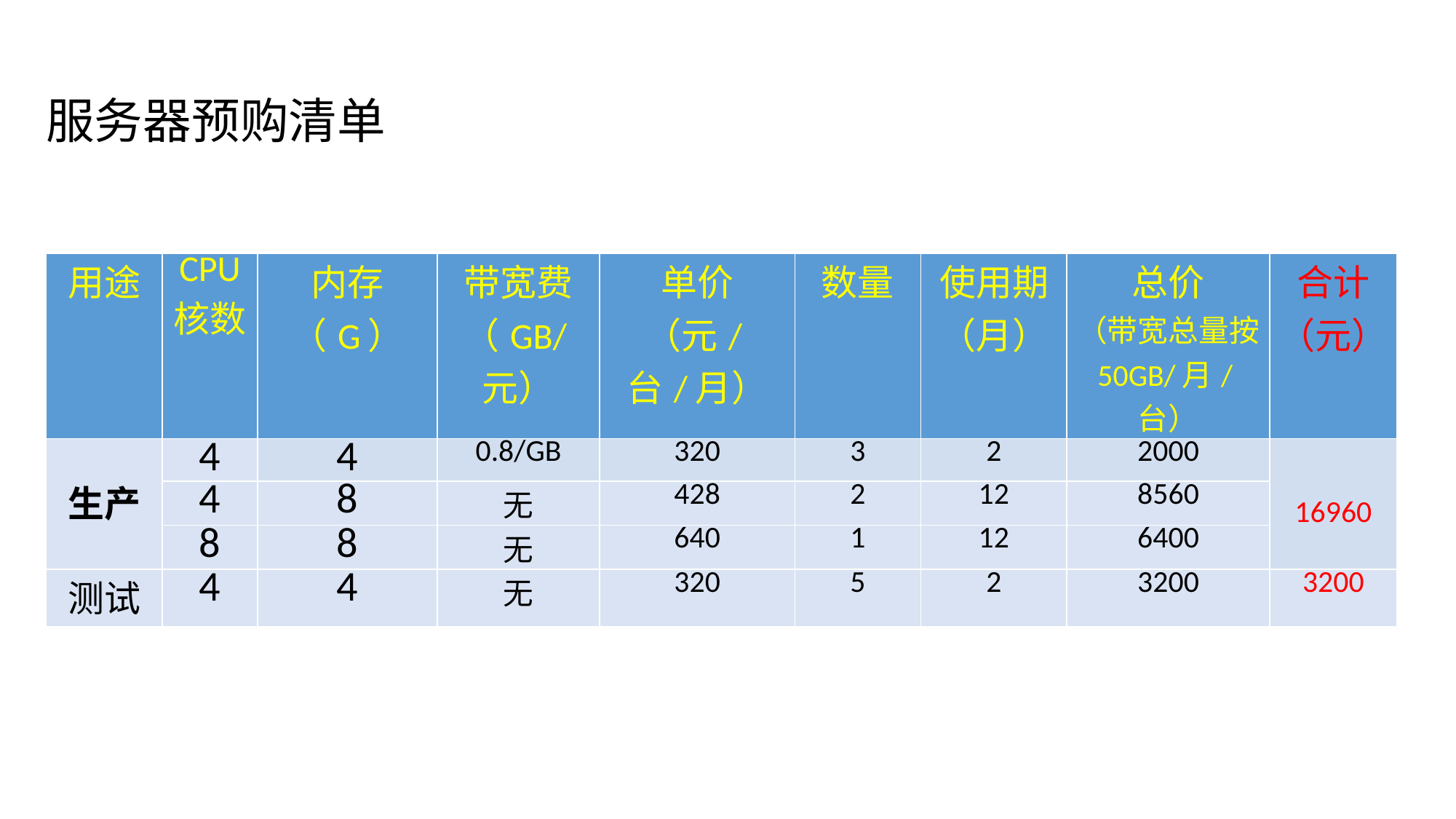

# 服务器预购清单
| 用途 | CPU 核数 | 内存（G） | 带宽费（GB/元） | 单价 （元/台/月） | 数量 | 使用期（月） | 总价 （带宽总量按 50GB/月/台） | 合计 （元） |
| --- | --- | --- | --- | --- | --- | --- | --- | --- |
| 生产 | 4 | 4 | 0.8/GB | 320 | 3 | 2 | 2000 | 16960 |
|  | 4 | 8 | 无 | 428 | 2 | 12 | 8560 |  |
|  | 8 | 8 | 无 | 640 | 1 | 12 | 6400 |  |
| 测试 | 4 | 4 | 无 | 320 | 5 | 2 | 3200 | 3200 |